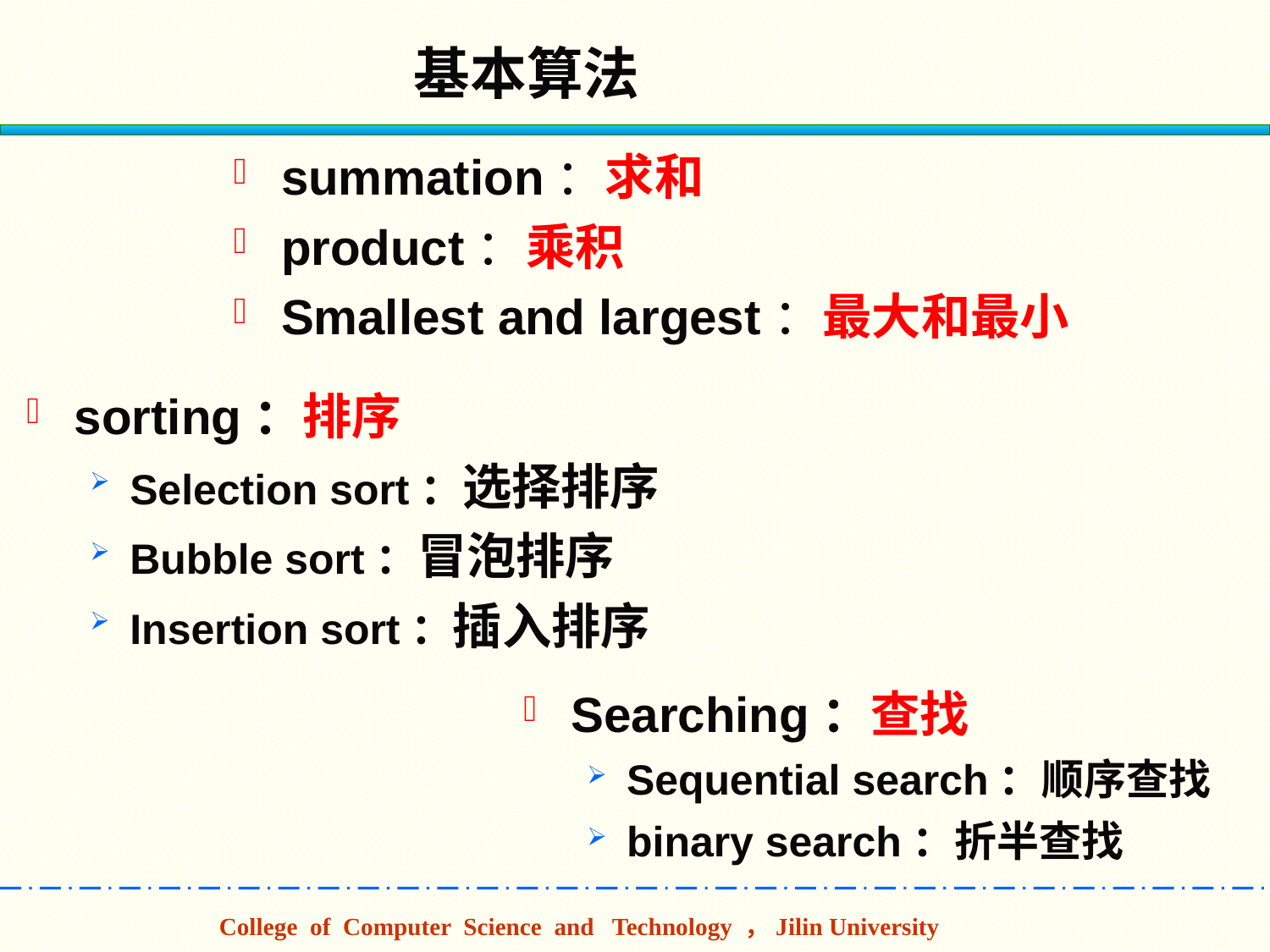

基本算法
summation：求和
product：乘积
Smallest and largest：最大和最小
sorting：排序
Selection sort：选择排序
Bubble sort：冒泡排序
Insertion sort：插入排序
Searching：查找
Sequential search：顺序查找
binary search：折半查找